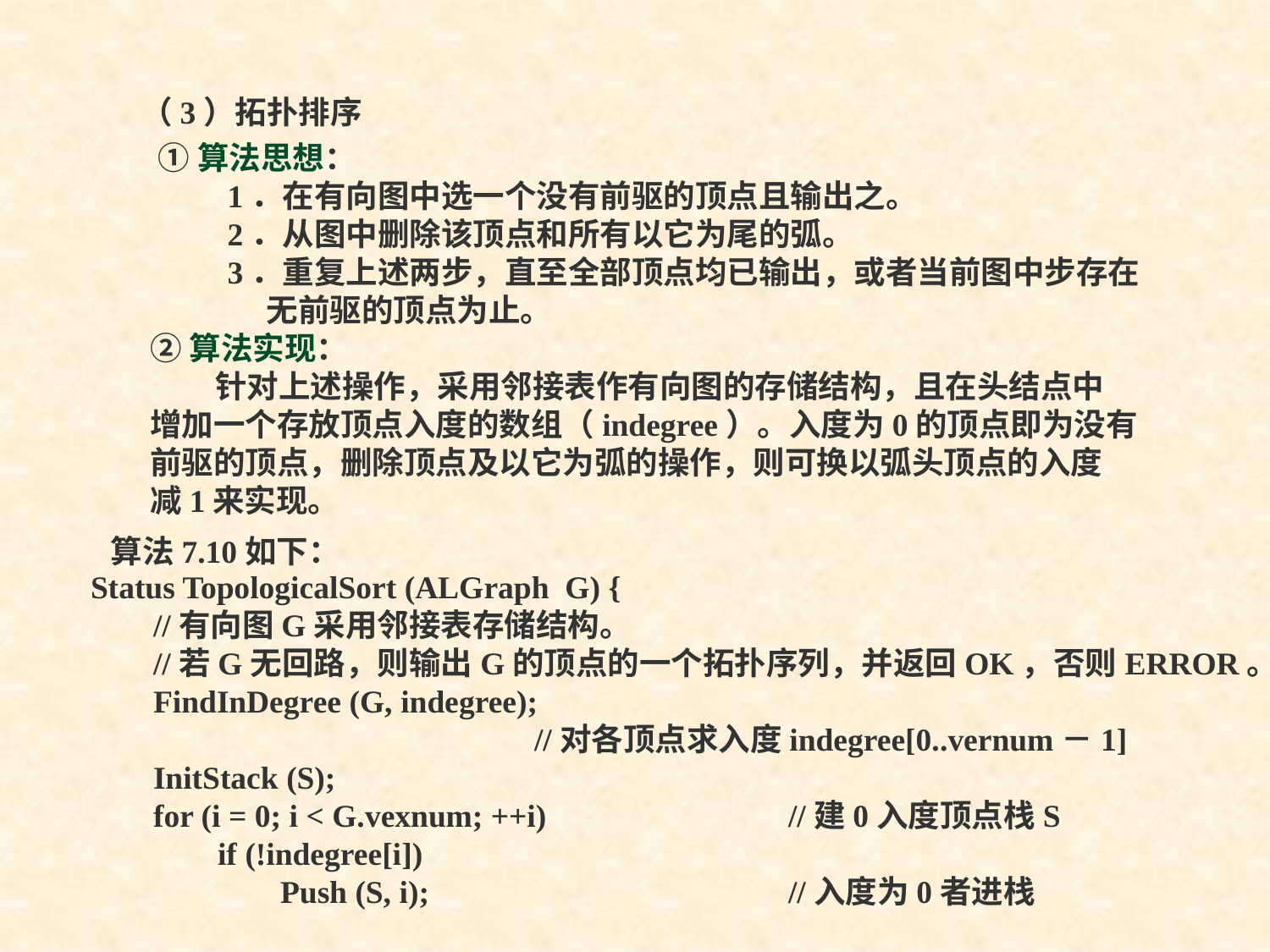

（3）拓扑排序
        ①算法思想：
	1．在有向图中选一个没有前驱的顶点且输出之。
	2．从图中删除该顶点和所有以它为尾的弧。
	3．重复上述两步，直至全部顶点均已输出，或者当前图中步存在
                      无前驱的顶点为止。
②算法实现：
        针对上述操作，采用邻接表作有向图的存储结构，且在头结点中
增加一个存放顶点入度的数组（indegree）。入度为0的顶点即为没有
前驱的顶点，删除顶点及以它为弧的操作，则可换以弧头顶点的入度
减1来实现。
算法7.10如下：
        Status TopologicalSort (ALGraph  G) {
	//有向图G采用邻接表存储结构。
	//若G无回路，则输出G的顶点的一个拓扑序列，并返回OK，否则ERROR。
	FindInDegree (G, indegree);
 				//对各顶点求入度indegree[0..vernum－1]
	InitStack (S);
	for (i = 0; i < G.vexnum; ++i)		//建0入度顶点栈S
	        if (!indegree[i])
		Push (S, i);			//入度为0者进栈